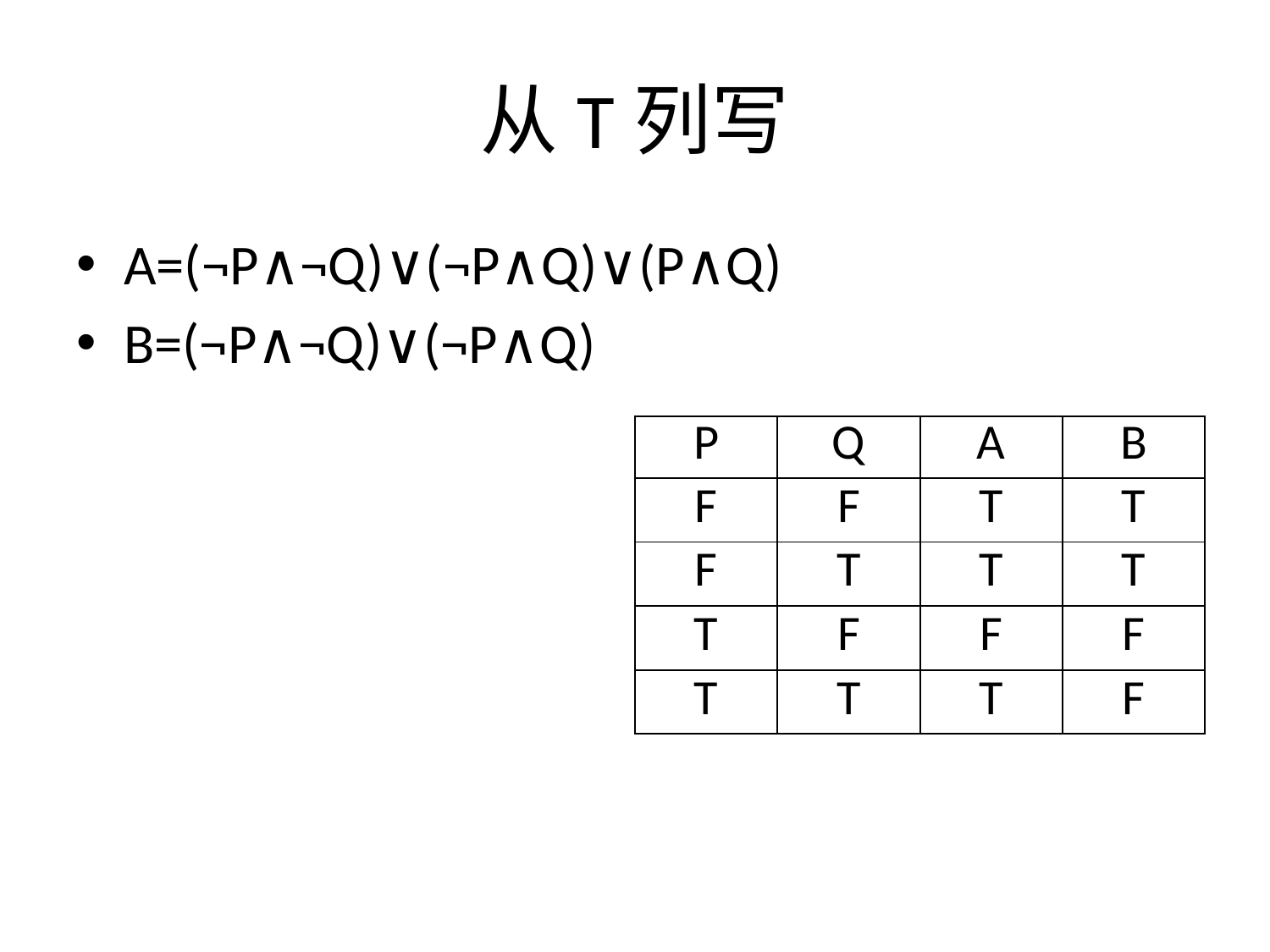

# 从T列写
A=(¬P∧¬Q)∨(¬P∧Q)∨(P∧Q)
B=(¬P∧¬Q)∨(¬P∧Q)
| P | Q | A | B |
| --- | --- | --- | --- |
| F | F | T | T |
| F | T | T | T |
| T | F | F | F |
| T | T | T | F |